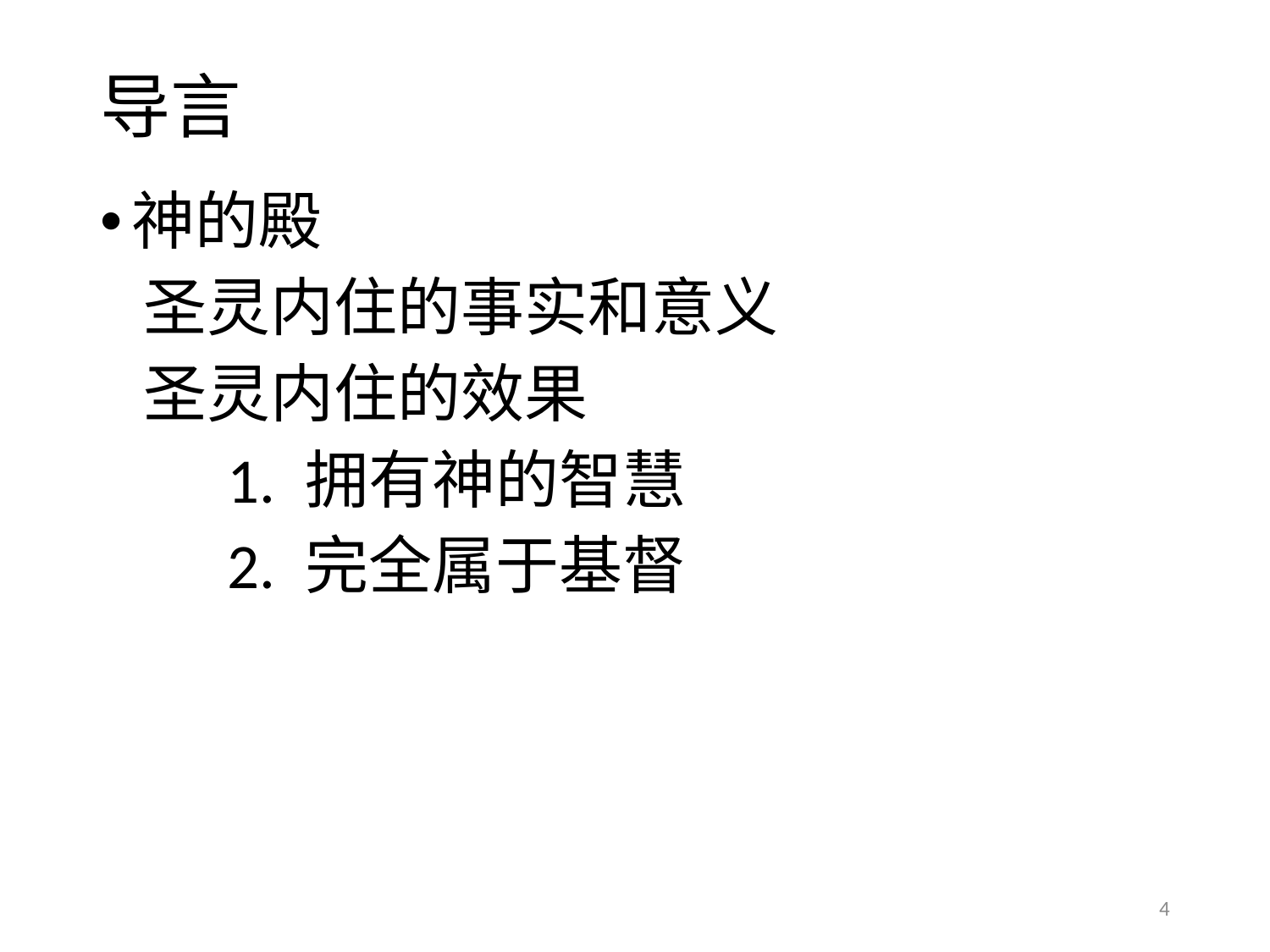

# 导言
神的殿
  圣灵内住的事实和意义
  圣灵内住的效果
	1. 拥有神的智慧
	2. 完全属于基督
4